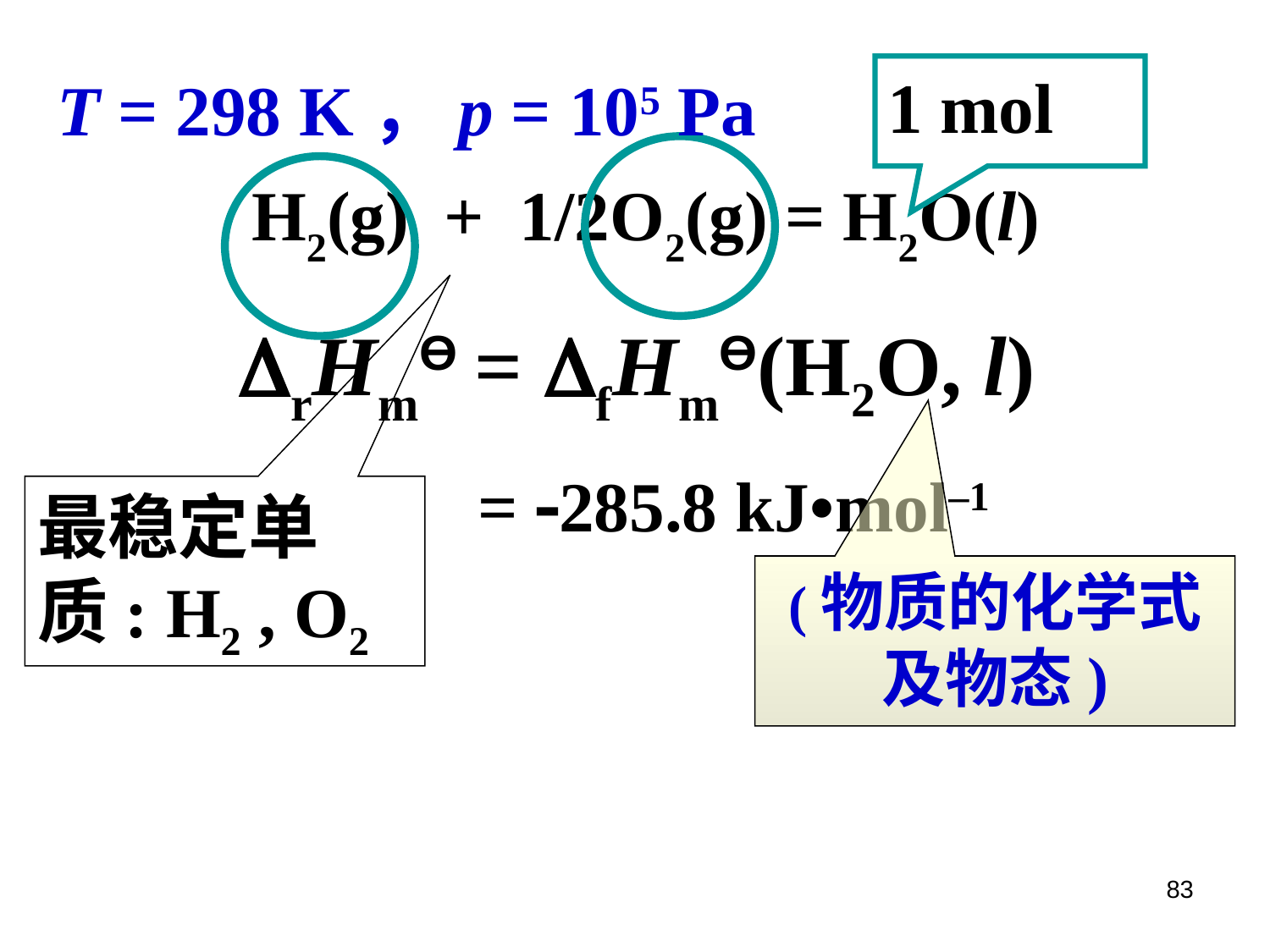

1 mol
T = 298 K，p = 105 Pa

H2(g)  +  1/2O2(g) = H2O(l)
ΔrHmƟ = ΔfHmƟ(H2O, l)
          = −285.8 kJ•mol–1
最稳定单质: H2 , O2
(物质的化学式及物态)
83